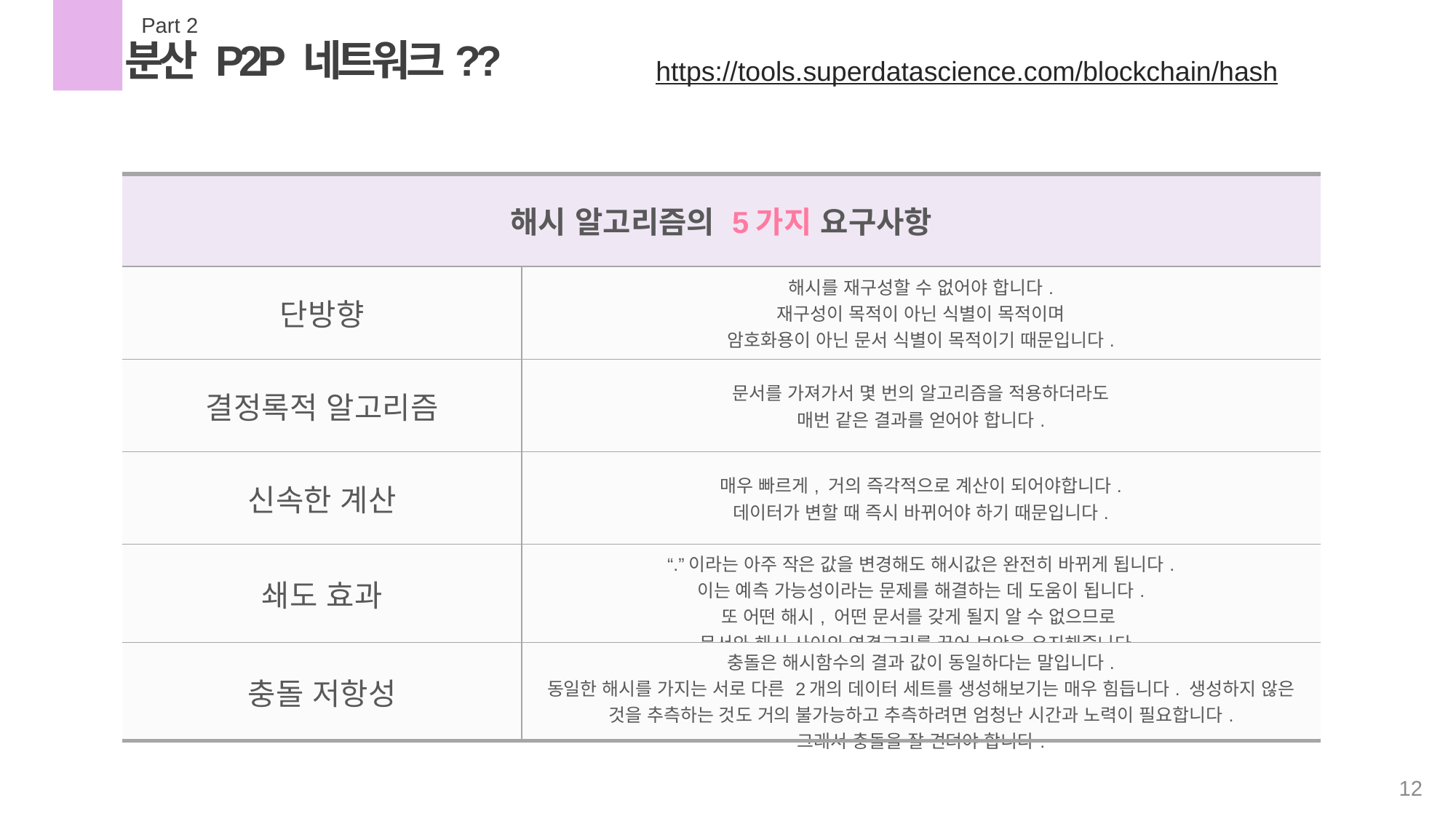

Part 2
분산 P2P 네트워크??
https://tools.superdatascience.com/blockchain/hash
| 해시 알고리즘의 5가지 요구사항 |  |
| --- | --- |
| 단방향 | 해시를 재구성할 수 없어야 합니다. 재구성이 목적이 아닌 식별이 목적이며 암호화용이 아닌 문서 식별이 목적이기 때문입니다. |
| 결정록적 알고리즘 | 문서를 가져가서 몇 번의 알고리즘을 적용하더라도 매번 같은 결과를 얻어야 합니다. |
| 신속한 계산 | 매우 빠르게, 거의 즉각적으로 계산이 되어야합니다. 데이터가 변할 때 즉시 바뀌어야 하기 때문입니다. |
| 쇄도 효과 | “.”이라는 아주 작은 값을 변경해도 해시값은 완전히 바뀌게 됩니다. 이는 예측 가능성이라는 문제를 해결하는 데 도움이 됩니다. 또 어떤 해시, 어떤 문서를 갖게 될지 알 수 없으므로 문서와 해시 사이의 연결고리를 끊어 보안을 유지해줍니다. |
| 충돌 저항성 | 충돌은 해시함수의 결과 값이 동일하다는 말입니다. 동일한 해시를 가지는 서로 다른 2개의 데이터 세트를 생성해보기는 매우 힘듭니다. 생성하지 않은 것을 추측하는 것도 거의 불가능하고 추측하려면 엄청난 시간과 노력이 필요합니다. 그래서 충돌을 잘 견뎌야 합니다. |
12